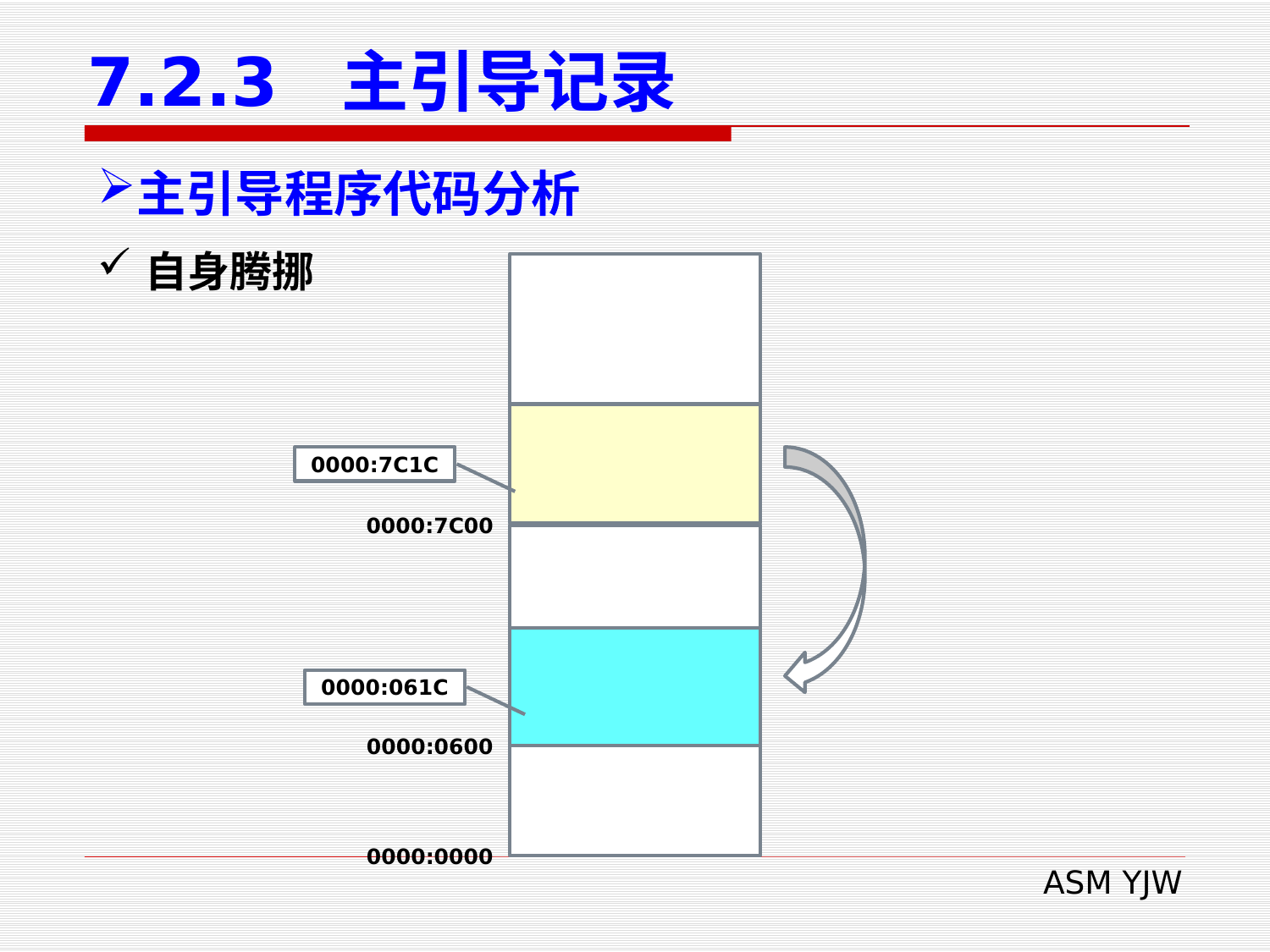

# 7.2.3  主引导记录
主引导程序代码分析
自身腾挪

0000:7C1C

0000:7C00

0000:061C
0000:0600

0000:0000